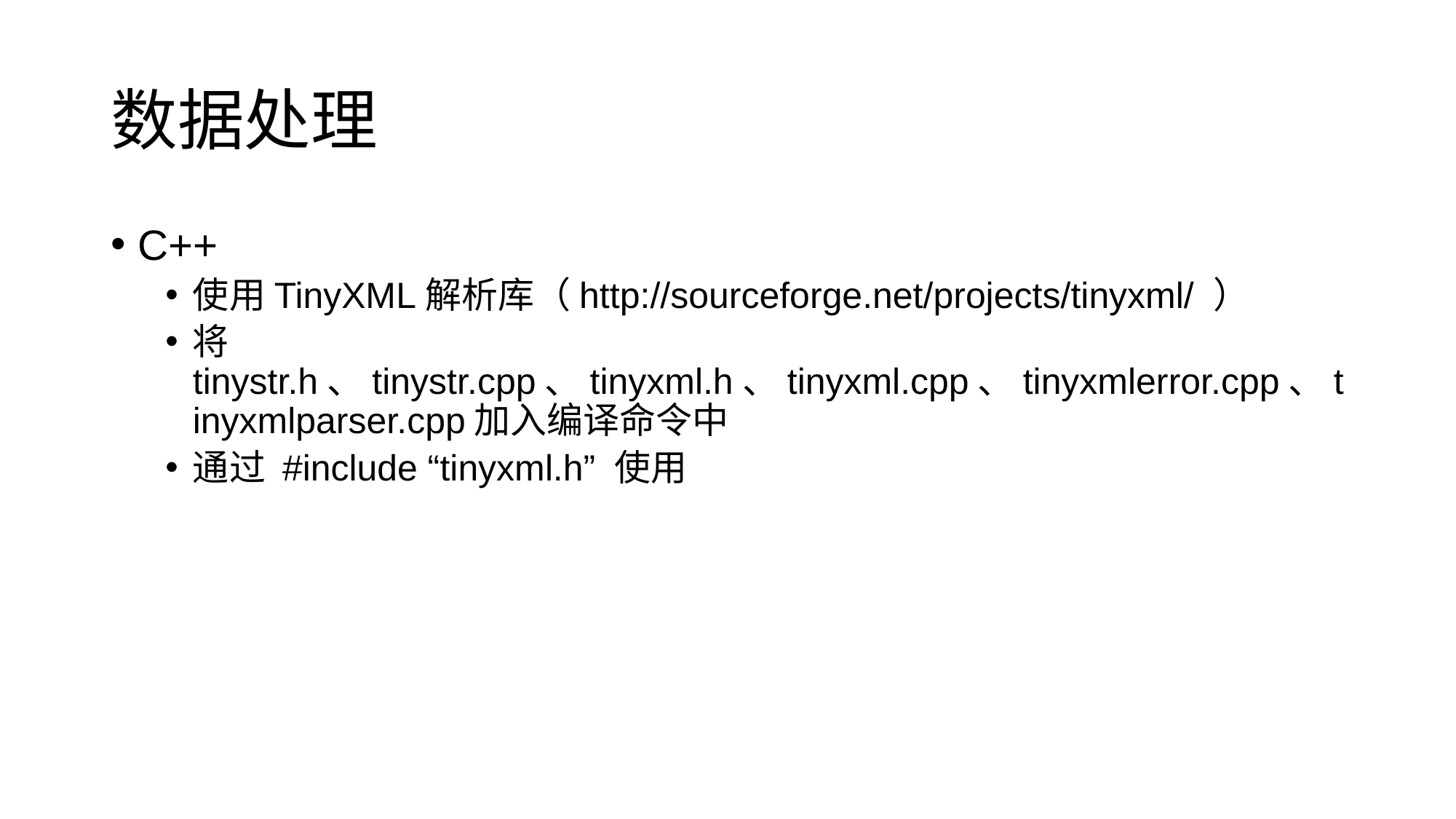

# 数据处理
C++
使用TinyXML解析库（http://sourceforge.net/projects/tinyxml/ ）
将tinystr.h、tinystr.cpp、tinyxml.h、tinyxml.cpp、tinyxmlerror.cpp、tinyxmlparser.cpp加入编译命令中
通过 #include “tinyxml.h” 使用